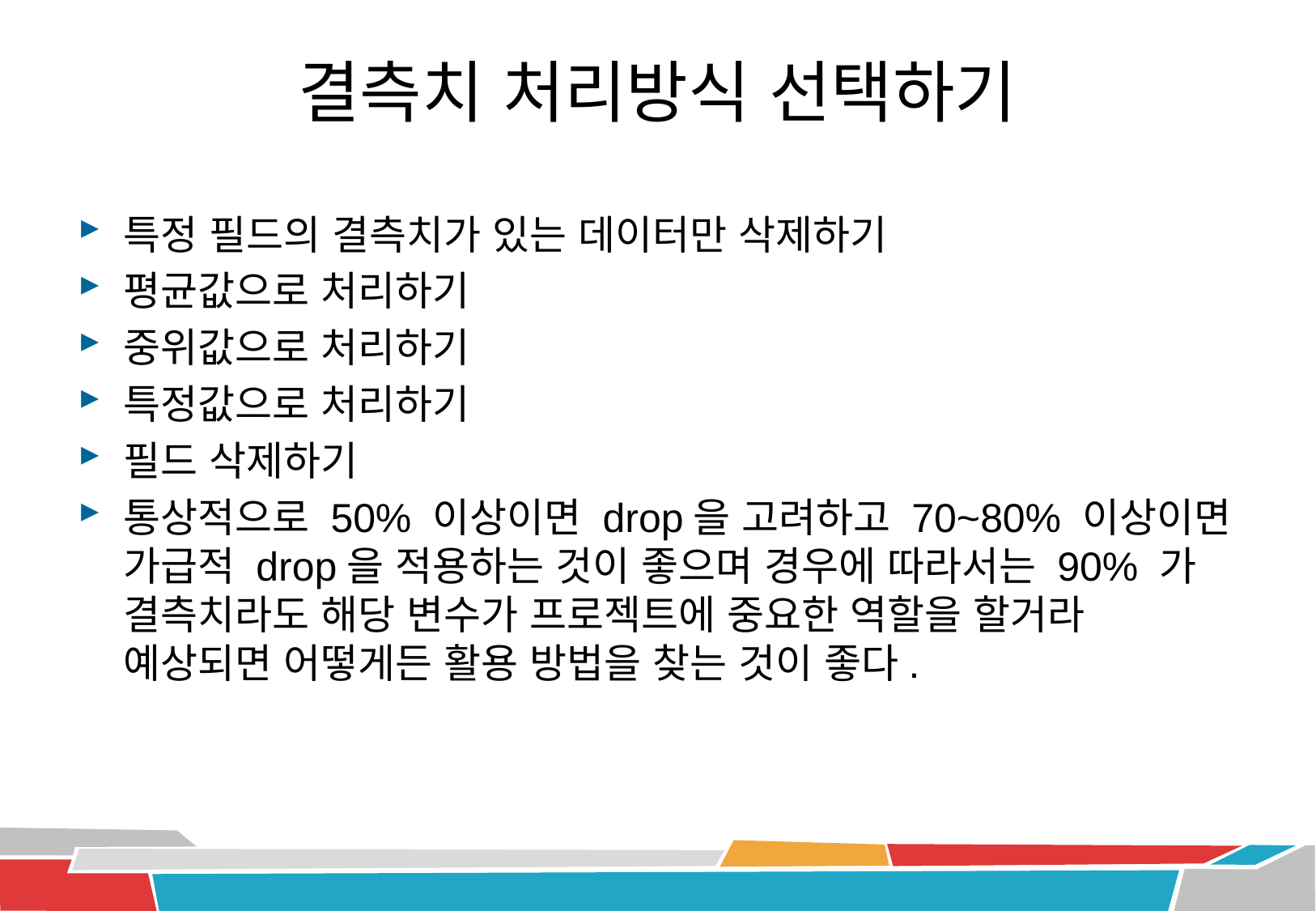

# 결측치 처리방식 선택하기
특정 필드의 결측치가 있는 데이터만 삭제하기
평균값으로 처리하기
중위값으로 처리하기
특정값으로 처리하기
필드 삭제하기
통상적으로 50% 이상이면 drop을 고려하고 70~80% 이상이면 가급적 drop을 적용하는 것이 좋으며 경우에 따라서는 90% 가 결측치라도 해당 변수가 프로젝트에 중요한 역할을 할거라 예상되면 어떻게든 활용 방법을 찾는 것이 좋다.